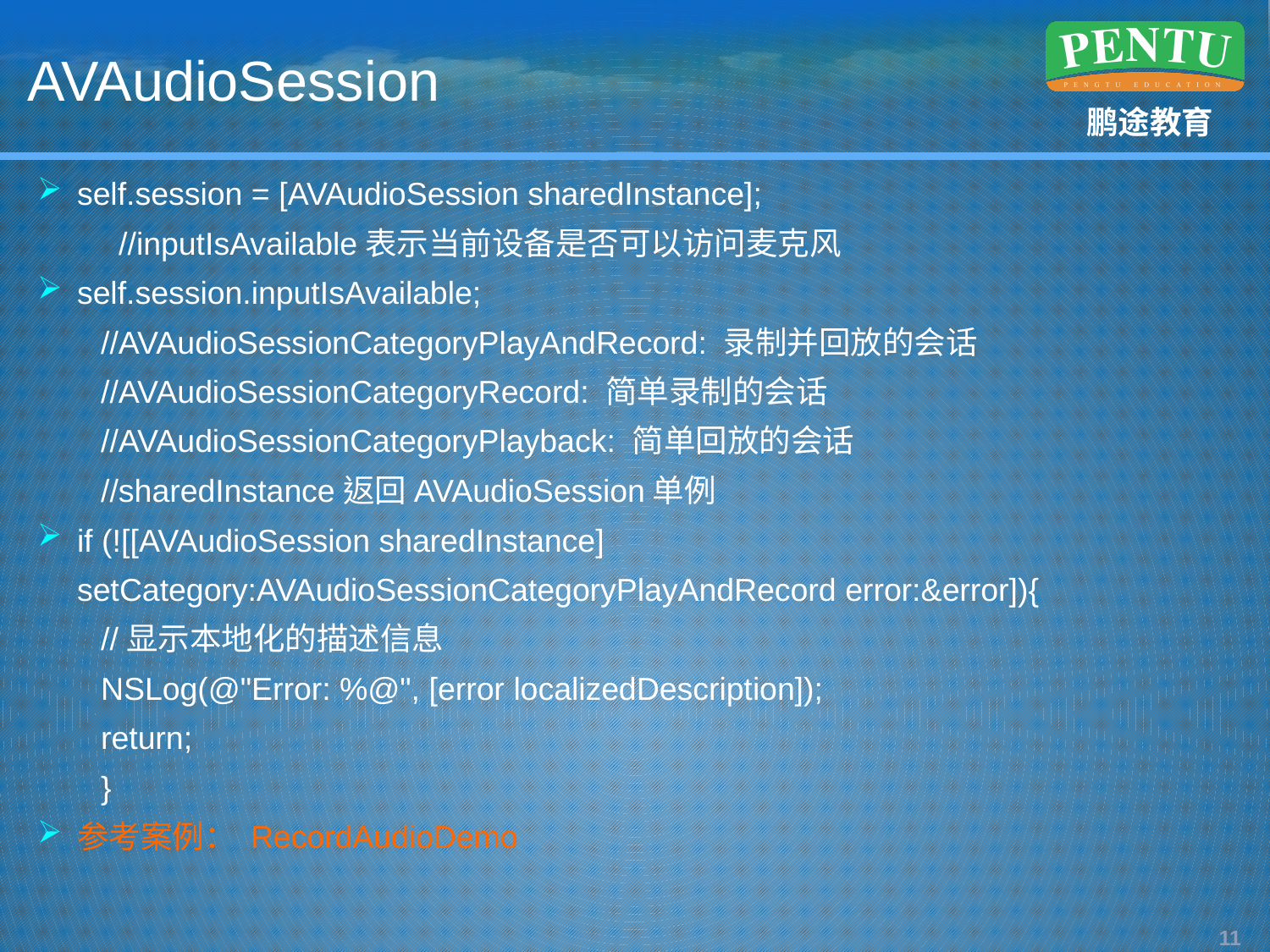

# AVAudioSession
self.session = [AVAudioSession sharedInstance];
  //inputIsAvailable表示当前设备是否可以访问麦克风
self.session.inputIsAvailable;
//AVAudioSessionCategoryPlayAndRecord: 录制并回放的会话
//AVAudioSessionCategoryRecord: 简单录制的会话
//AVAudioSessionCategoryPlayback: 简单回放的会话
//sharedInstance返回AVAudioSession单例
if (![[AVAudioSession sharedInstance] setCategory:AVAudioSessionCategoryPlayAndRecord error:&error]){
//显示本地化的描述信息
NSLog(@"Error: %@", [error localizedDescription]);
return;
}
参考案例： RecordAudioDemo
11